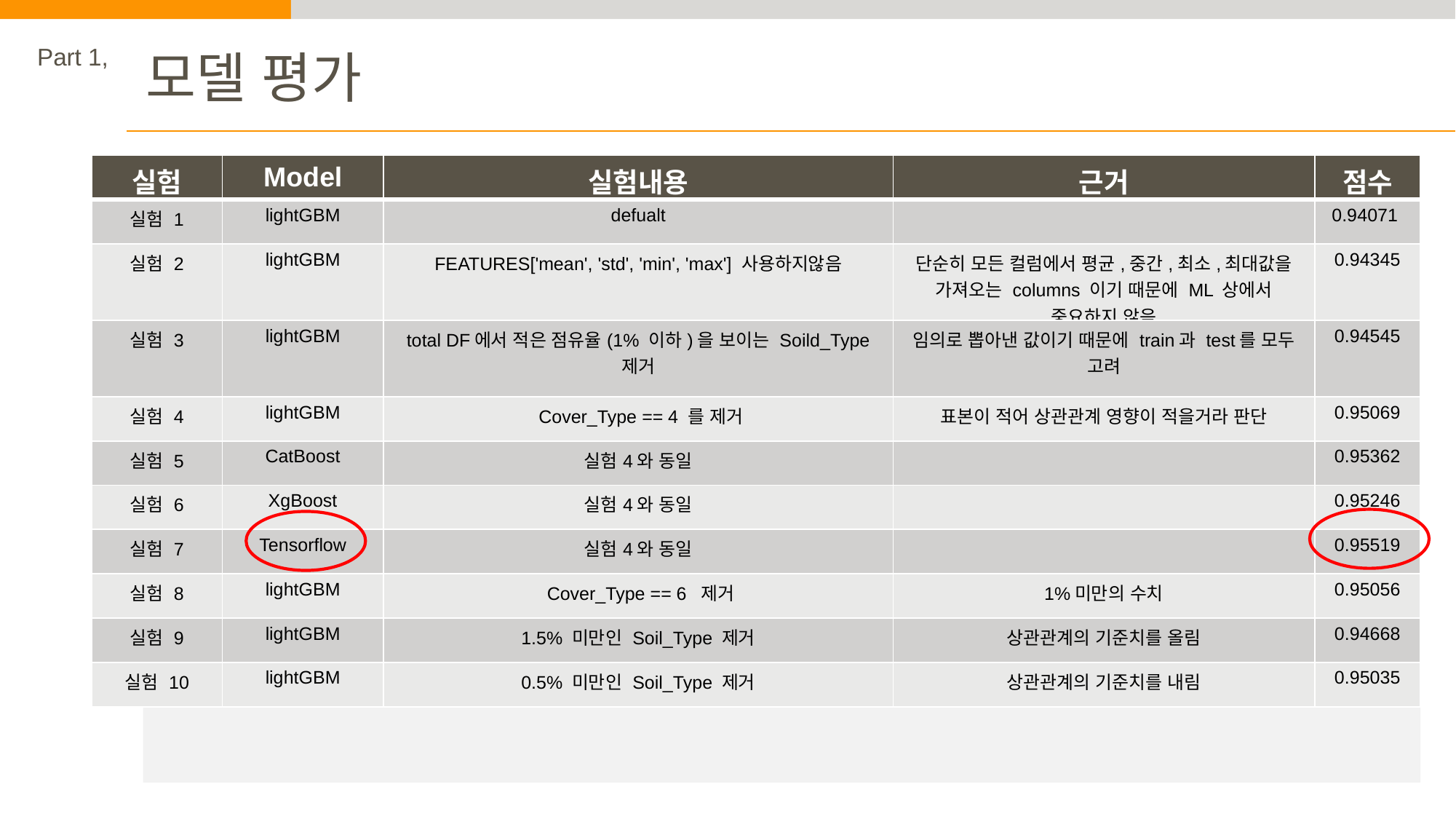

Part 1,
모델 평가
| 실험 | Model | 실험내용 | 근거 | 점수 |
| --- | --- | --- | --- | --- |
| 실험 1 | lightGBM | defualt |  | 0.94071 |
| 실험 2 | lightGBM | FEATURES['mean', 'std', 'min', 'max'] 사용하지않음 | 단순히 모든 컬럼에서 평균,중간,최소,최대값을 가져오는 columns 이기 때문에 ML 상에서 중요하지 않음 | 0.94345 |
| 실험 3 | lightGBM | total DF에서 적은 점유율(1% 이하)을 보이는 Soild\_Type 제거 | 임의로 뽑아낸 값이기 때문에 train과 test를 모두 고려 | 0.94545 |
| 실험 4 | lightGBM | Cover\_Type == 4 를 제거 | 표본이 적어 상관관계 영향이 적을거라 판단 | 0.95069 |
| 실험 5 | CatBoost | 실험4와 동일 |  | 0.95362 |
| 실험 6 | XgBoost | 실험4와 동일 |  | 0.95246 |
| 실험 7 | Tensorflow | 실험4와 동일 |  | 0.95519 |
| 실험 8 | lightGBM | Cover\_Type == 6 제거 | 1%미만의 수치 | 0.95056 |
| 실험 9 | lightGBM | 1.5% 미만인 Soil\_Type 제거 | 상관관계의 기준치를 올림 | 0.94668 |
| 실험 10 | lightGBM | 0.5% 미만인 Soil\_Type 제거 | 상관관계의 기준치를 내림 | 0.95035 |